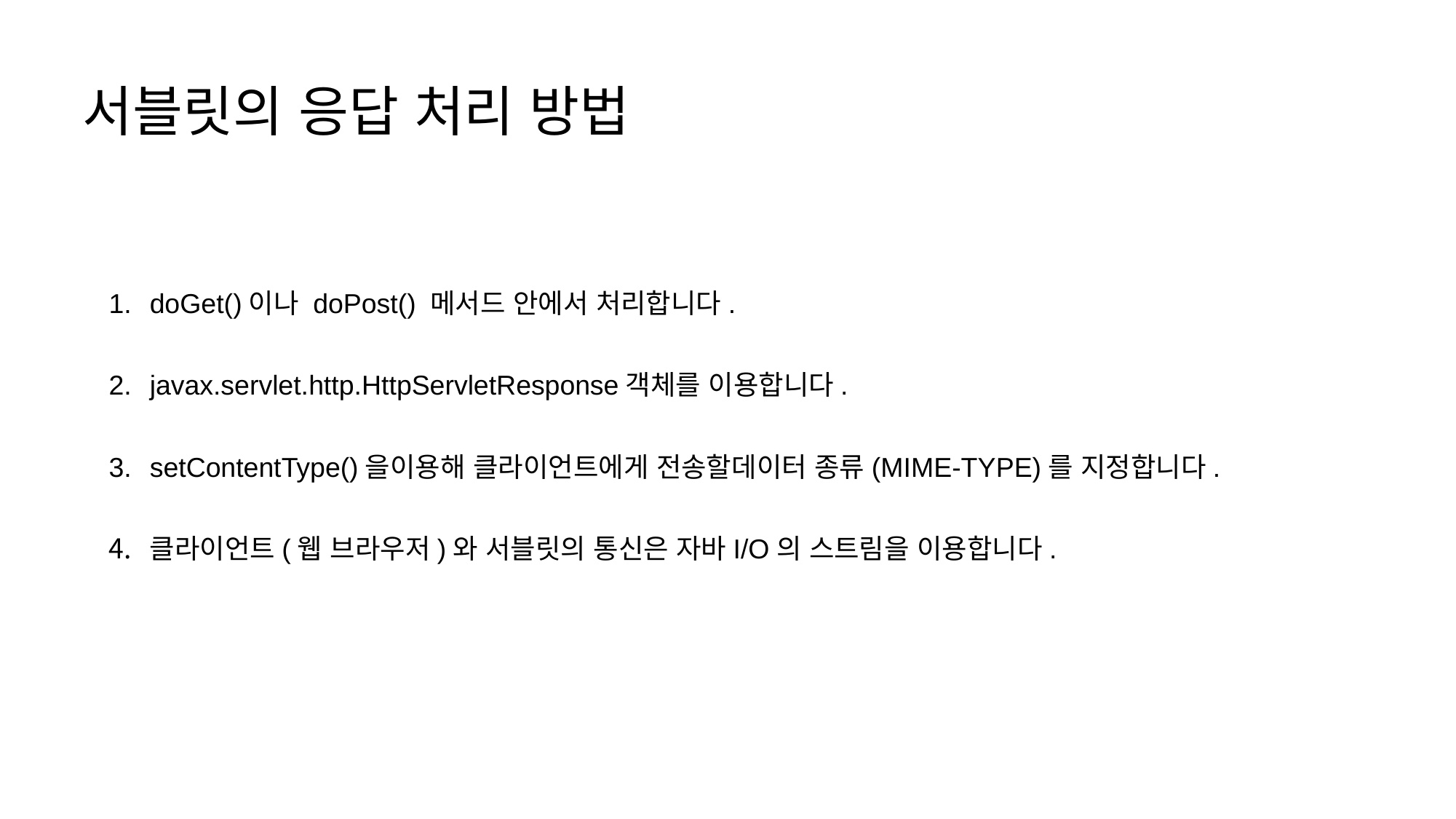

서블릿의 응답 처리 방법
doGet()이나 doPost() 메서드 안에서 처리합니다.
javax.servlet.http.HttpServletResponse객체를 이용합니다.
setContentType()을이용해 클라이언트에게 전송할데이터 종류(MIME-TYPE)를 지정합니다.
클라이언트(웹 브라우저)와 서블릿의 통신은 자바I/O의 스트림을 이용합니다.